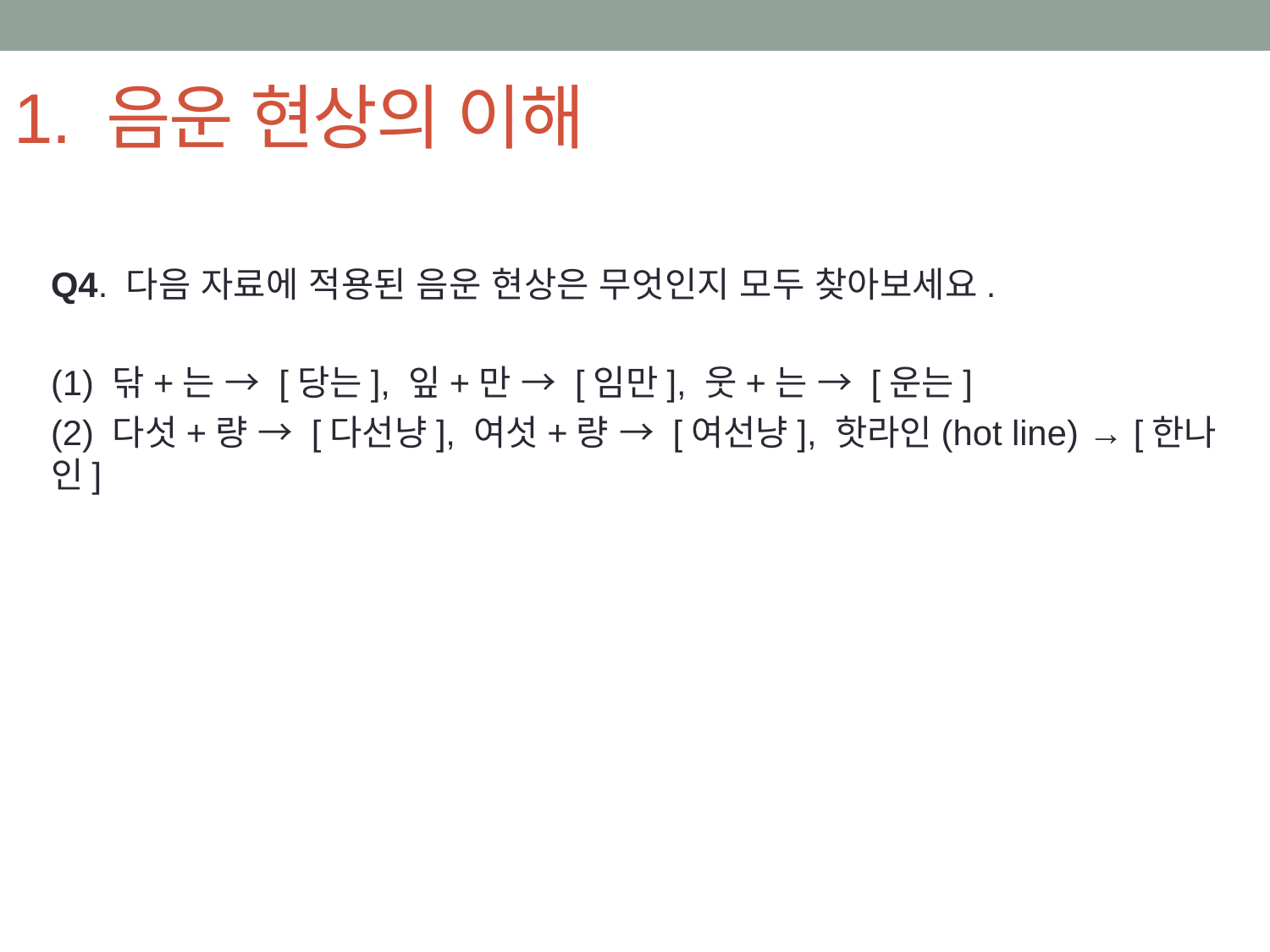

# 1. 음운 현상의 이해

Q4. 다음 자료에 적용된 음운 현상은 무엇인지 모두 찾아보세요.

(1) 닦+는 → [당는], 잎+만 → [임만], 웃+는 → [운는]
(2) 다섯+량 → [다선냥], 여섯+량 → [여선냥], 핫라인(hot line) → [한나인]